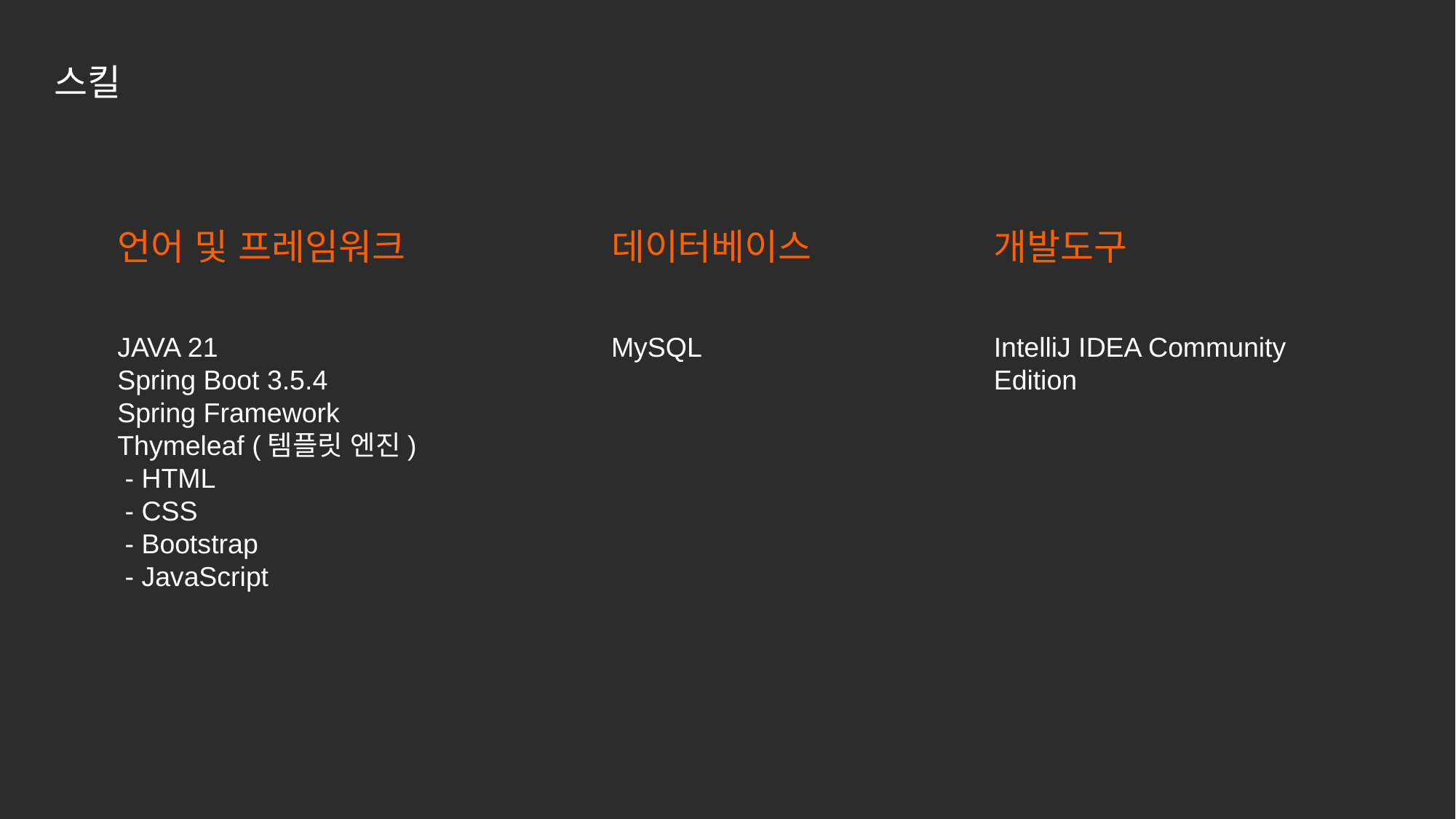

스킬
언어 및 프레임워크
JAVA 21
Spring Boot 3.5.4
Spring Framework
Thymeleaf (템플릿 엔진)
 - HTML
 - CSS
 - Bootstrap
 - JavaScript
데이터베이스
MySQL
개발도구
IntelliJ IDEA Community Edition